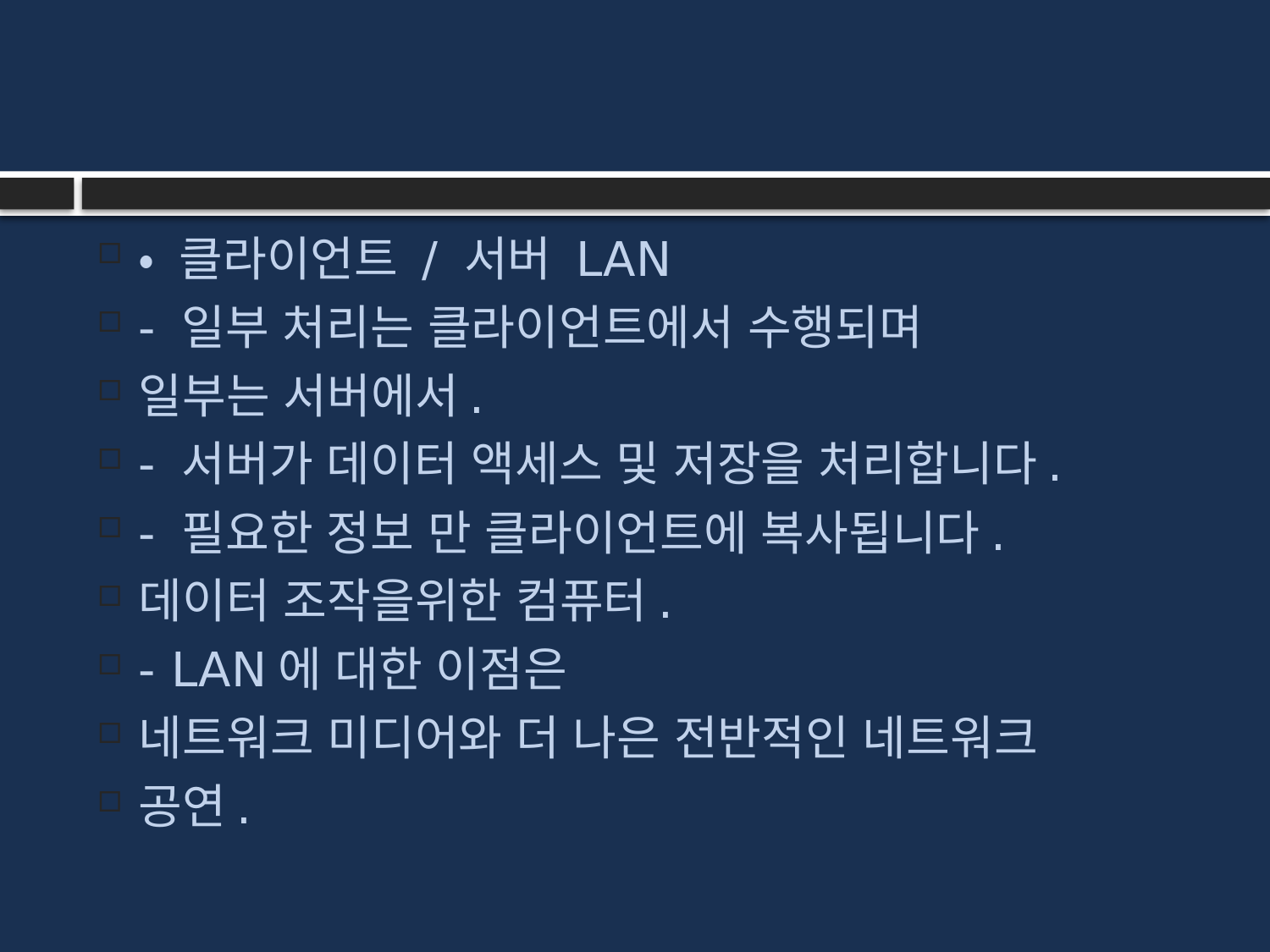

#
• 클라이언트 / 서버 LAN
- 일부 처리는 클라이언트에서 수행되며
일부는 서버에서.
- 서버가 데이터 액세스 및 저장을 처리합니다.
- 필요한 정보 만 클라이언트에 복사됩니다.
데이터 조작을위한 컴퓨터.
- LAN에 대한 이점은
네트워크 미디어와 더 나은 전반적인 네트워크
공연.